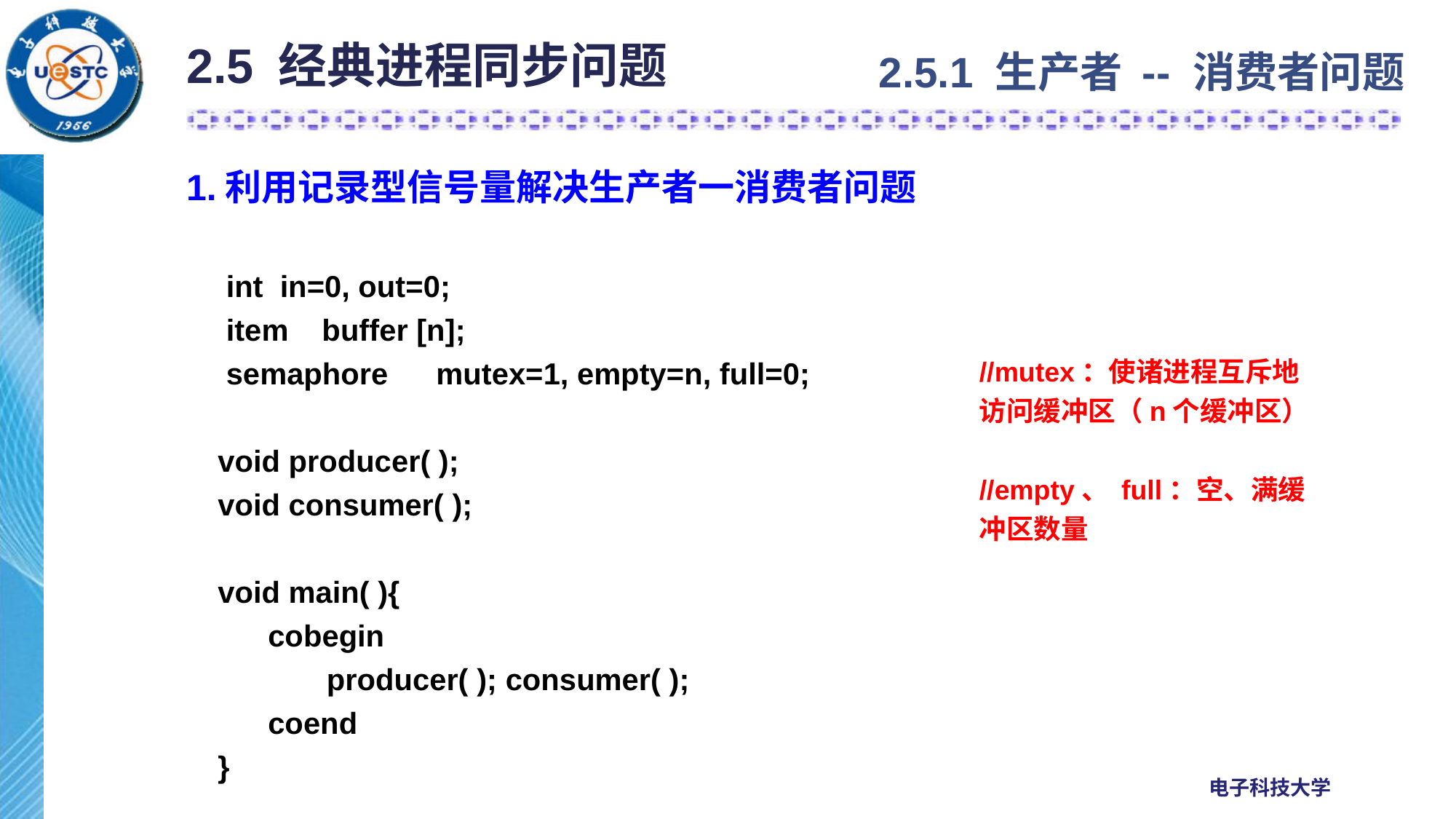

2.5 经典进程同步问题
2.5.1 生产者 -- 消费者问题
1.利用记录型信号量解决生产者一消费者问题
 int  in=0, out=0;
 item    buffer [n];
 semaphore	mutex=1, empty=n, full=0;

void producer( );
void consumer( );

void main( ){
      cobegin
             producer( ); consumer( );
      coend
}
//mutex：使诸进程互斥地访问缓冲区（n个缓冲区）

//empty、 full：空、满缓冲区数量